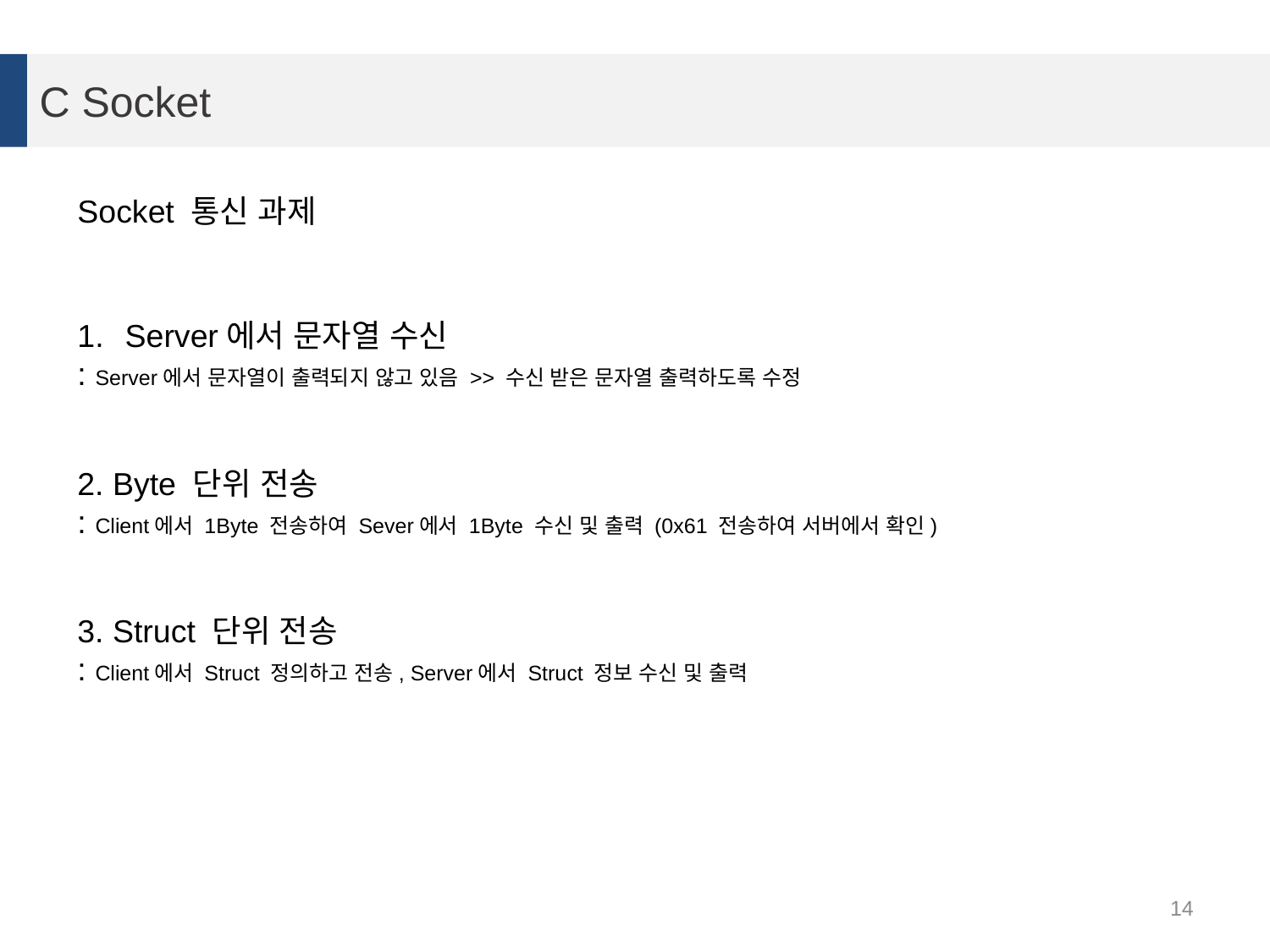

C Socket
Socket 통신 과제
Server에서 문자열 수신
: Server에서 문자열이 출력되지 않고 있음 >> 수신 받은 문자열 출력하도록 수정
2. Byte 단위 전송
: Client에서 1Byte 전송하여 Sever에서 1Byte 수신 및 출력 (0x61 전송하여 서버에서 확인)
3. Struct 단위 전송
: Client에서 Struct 정의하고 전송, Server에서 Struct 정보 수신 및 출력
14